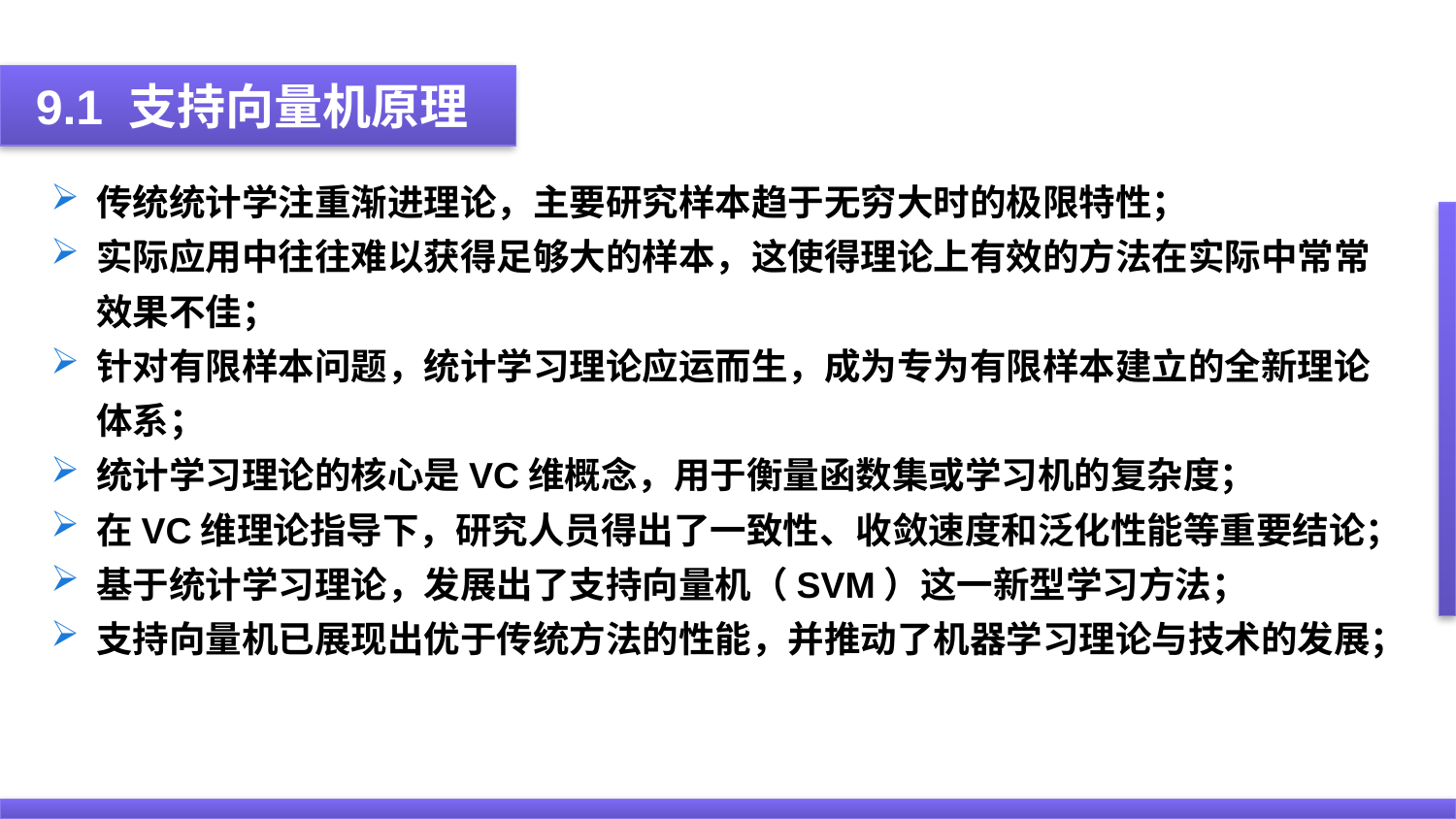

9.1 支持向量机原理
传统统计学注重渐进理论，主要研究样本趋于无穷大时的极限特性；
实际应用中往往难以获得足够大的样本，这使得理论上有效的方法在实际中常常效果不佳；
针对有限样本问题，统计学习理论应运而生，成为专为有限样本建立的全新理论体系；
统计学习理论的核心是VC维概念，用于衡量函数集或学习机的复杂度；
在VC维理论指导下，研究人员得出了一致性、收敛速度和泛化性能等重要结论；
基于统计学习理论，发展出了支持向量机（SVM）这一新型学习方法；
支持向量机已展现出优于传统方法的性能，并推动了机器学习理论与技术的发展；